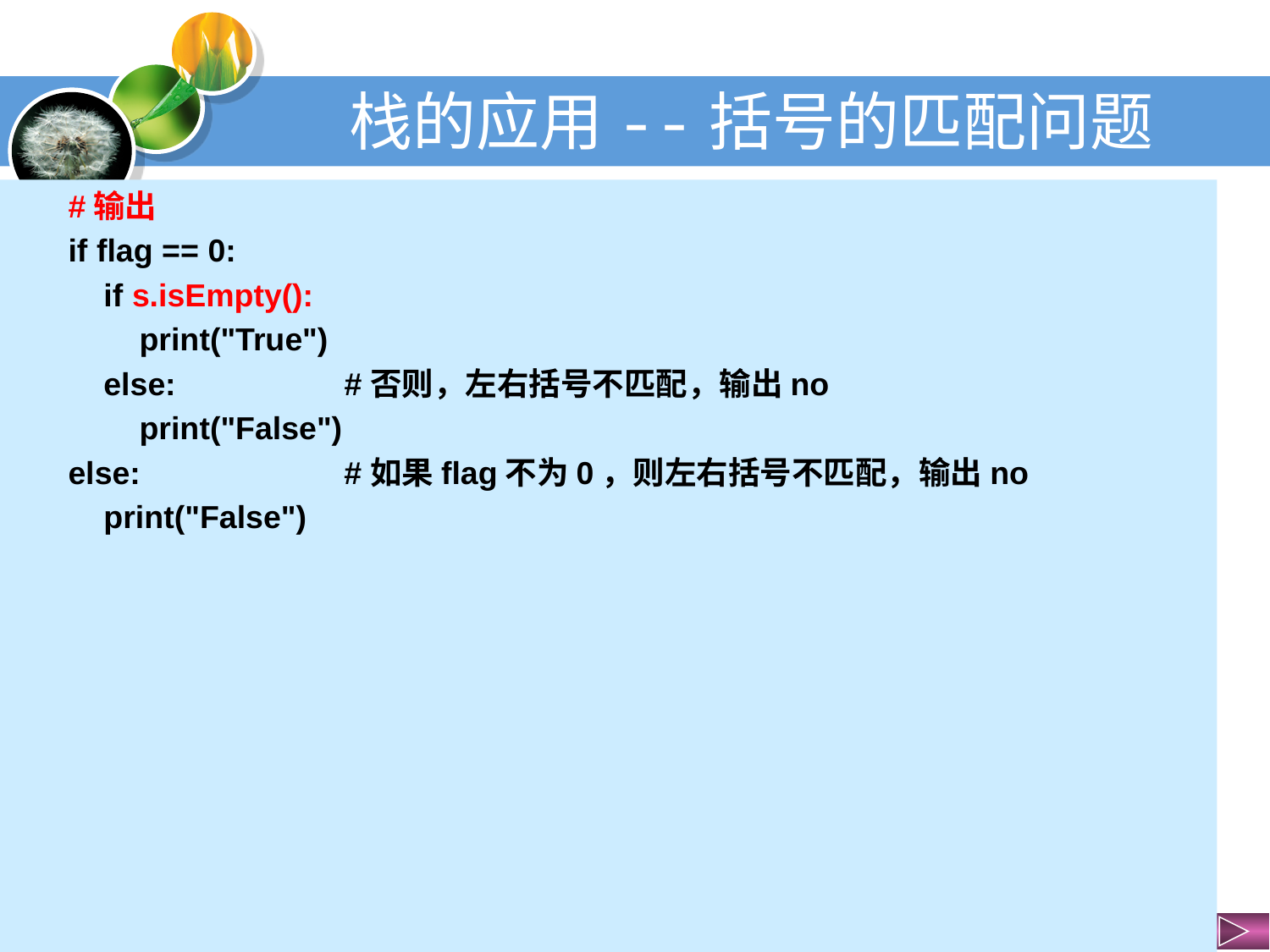

# 栈的应用--括号的匹配问题
#输出
if flag == 0:
    if s.isEmpty():
        print("True")
    else:                   #否则，左右括号不匹配，输出no
        print("False")
else:                       #如果flag不为0，则左右括号不匹配，输出no
    print("False")

8